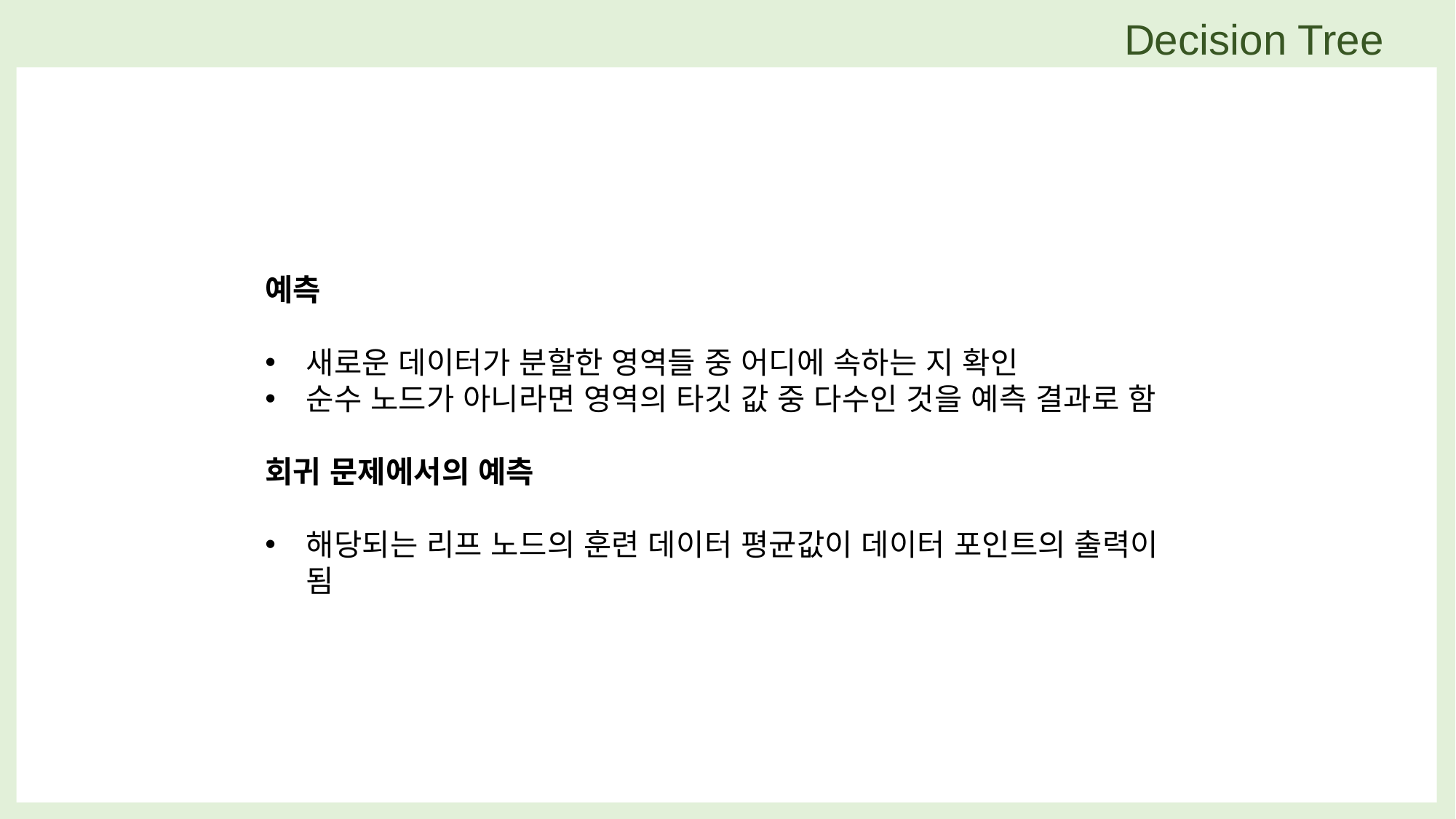

Decision Tree
예측

새로운 데이터가 분할한 영역들 중 어디에 속하는 지 확인
순수 노드가 아니라면 영역의 타깃 값 중 다수인 것을 예측 결과로 함

회귀 문제에서의 예측

해당되는 리프 노드의 훈련 데이터 평균값이 데이터 포인트의 출력이 됨